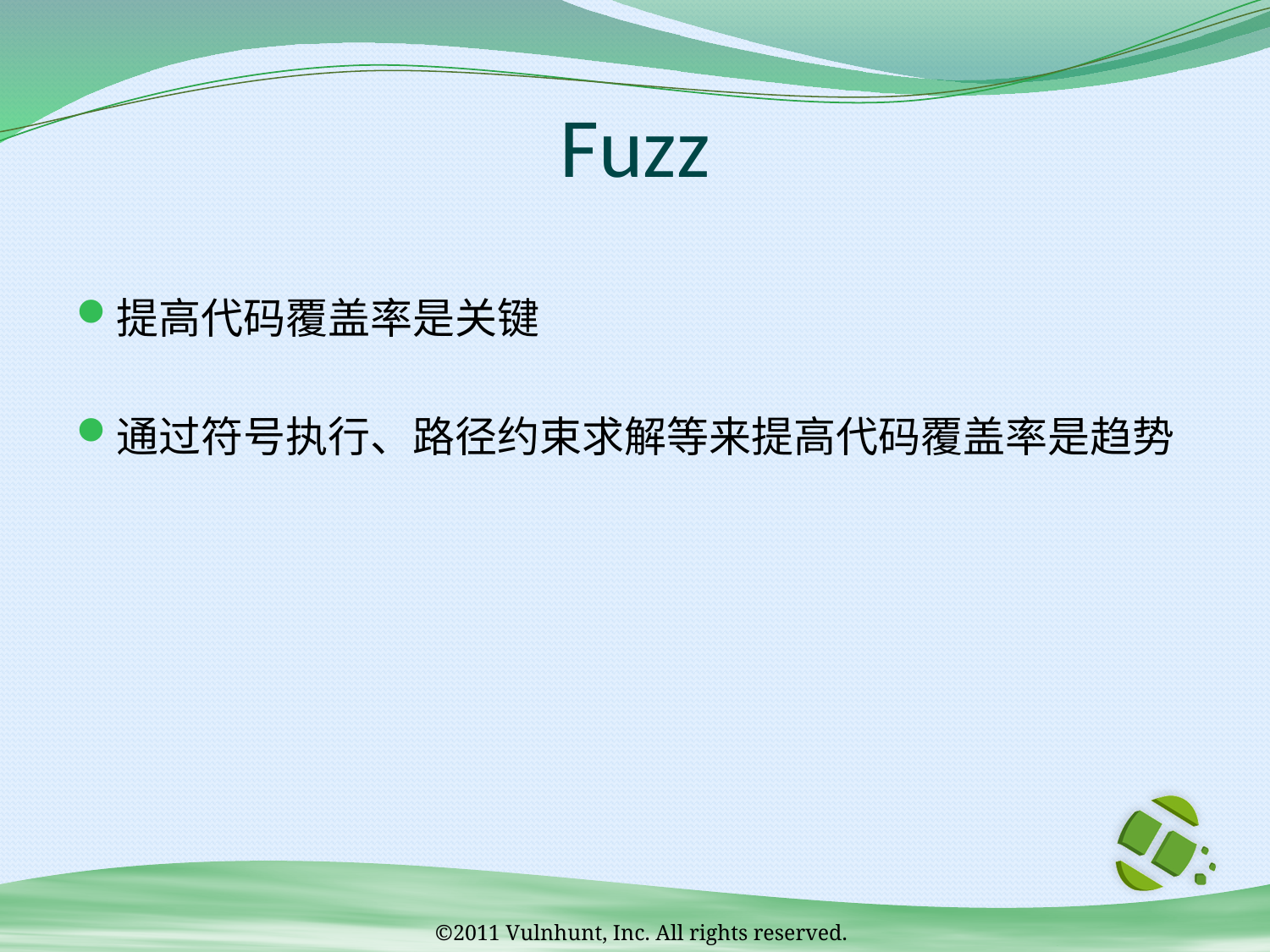

# Fuzz

提高代码覆盖率是关键

通过符号执行、路径约束求解等来提高代码覆盖率是趋势